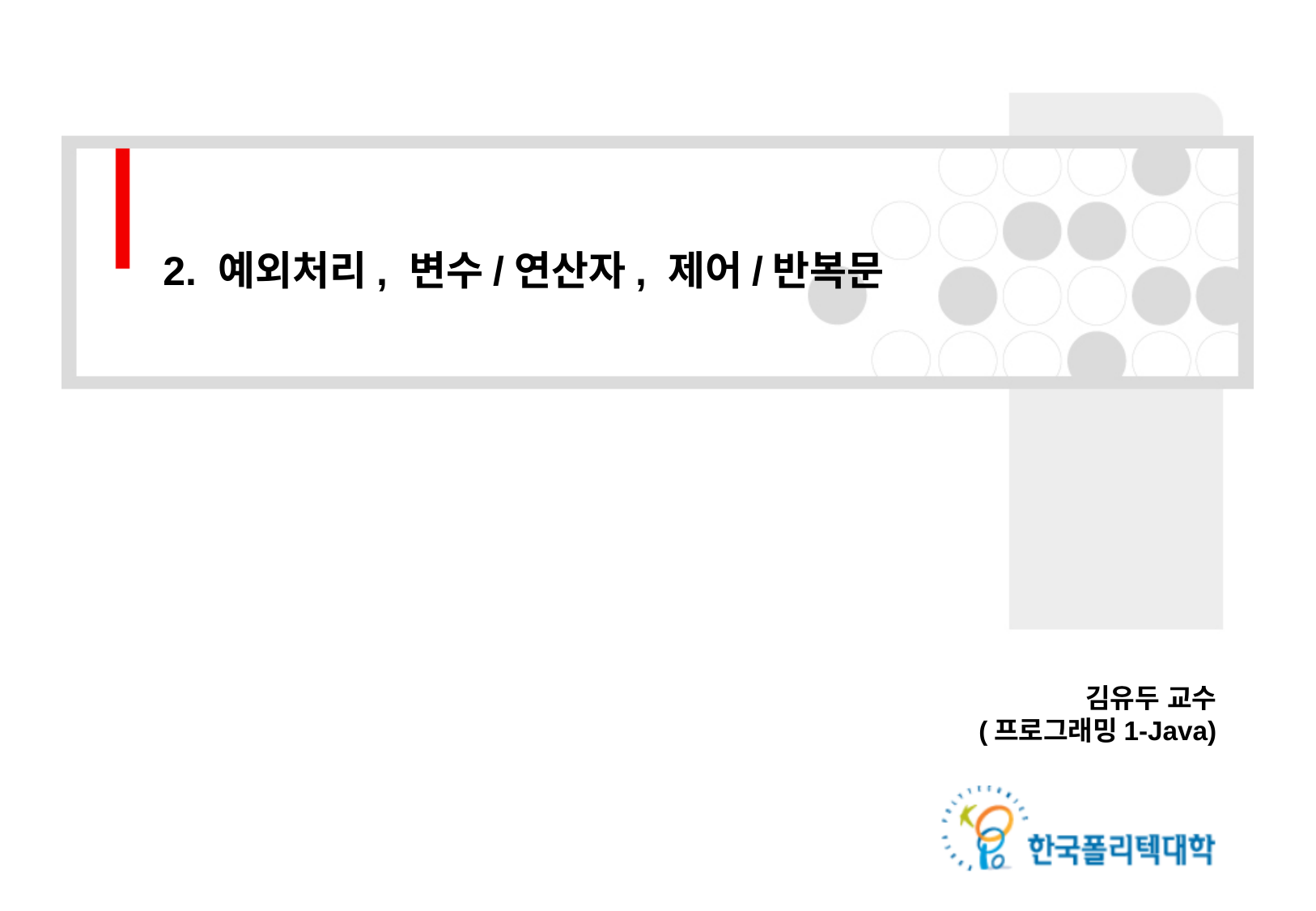

2. 예외처리, 변수/연산자, 제어/반복문
김유두 교수
(프로그래밍1-Java)